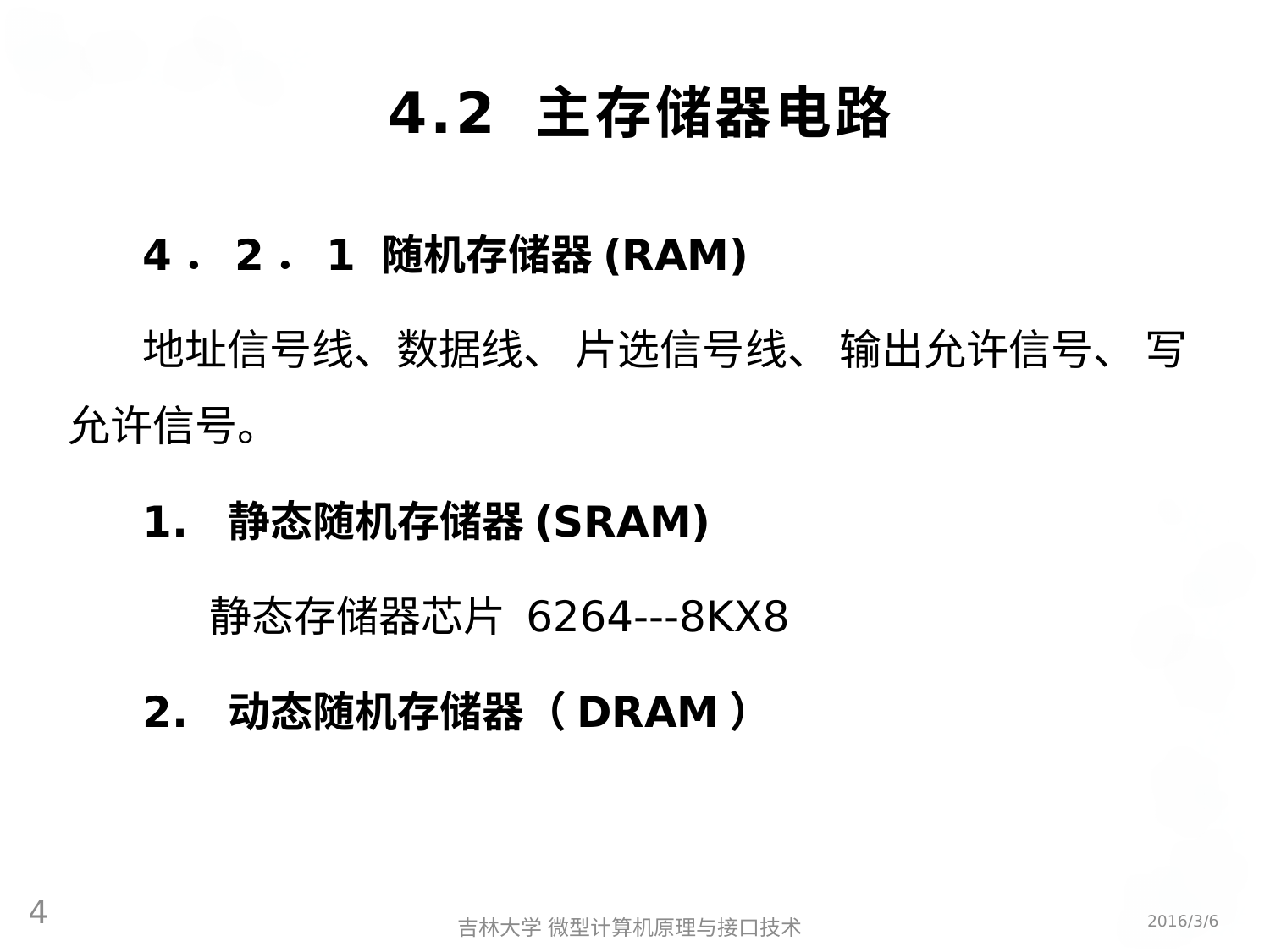

# 4.2 主存储器电路
4．2．1 随机存储器(RAM)
地址信号线、数据线、 片选信号线、 输出允许信号、 写允许信号。
1.  静态随机存储器(SRAM)
      静态存储器芯片 6264---8KX8
2.  动态随机存储器（DRAM）

4
2016/3/6
吉林大学 微型计算机原理与接口技术